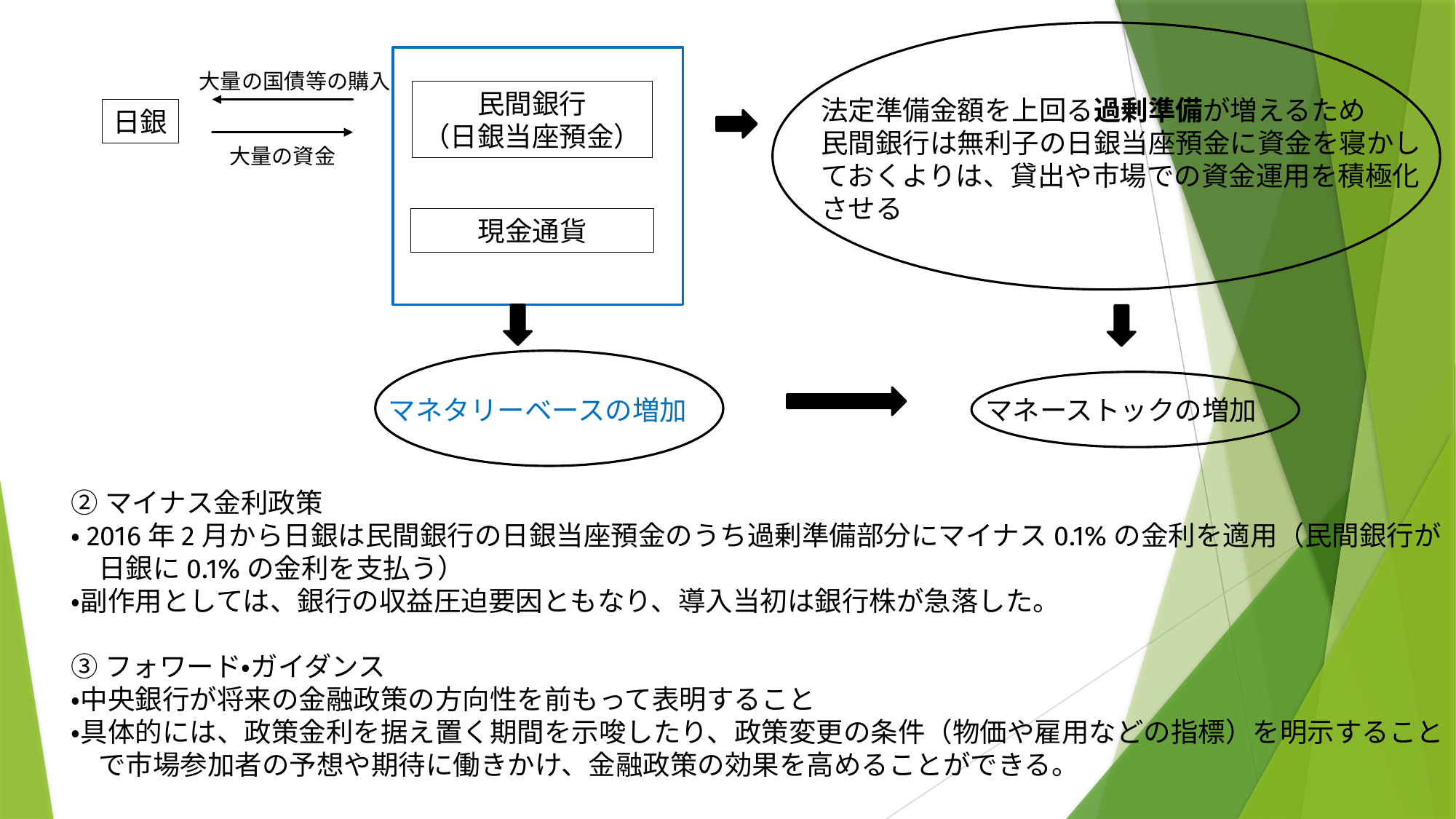

大量の国債等の購入
　　民間銀行
（日銀当座預金）
法定準備金額を上回る過剰準備が増えるため
民間銀行は無利子の日銀当座預金に資金を寝かし
ておくよりは、貸出や市場での資金運用を積極化
させる

日銀

大量の資金
現金通貨

マネタリーベースの増加

マネーストックの増加
②マイナス金利政策
・2016年2月から日銀は民間銀行の日銀当座預金のうち過剰準備部分にマイナス0.1%の金利を適用（民間銀行が
　日銀に0.1%の金利を支払う）
・副作用としては、銀行の収益圧迫要因ともなり、導入当初は銀行株が急落した。

③フォワード・ガイダンス
・中央銀行が将来の金融政策の方向性を前もって表明すること
・具体的には、政策金利を据え置く期間を示唆したり、政策変更の条件（物価や雇用などの指標）を明示すること
　で市場参加者の予想や期待に働きかけ、金融政策の効果を高めることができる。